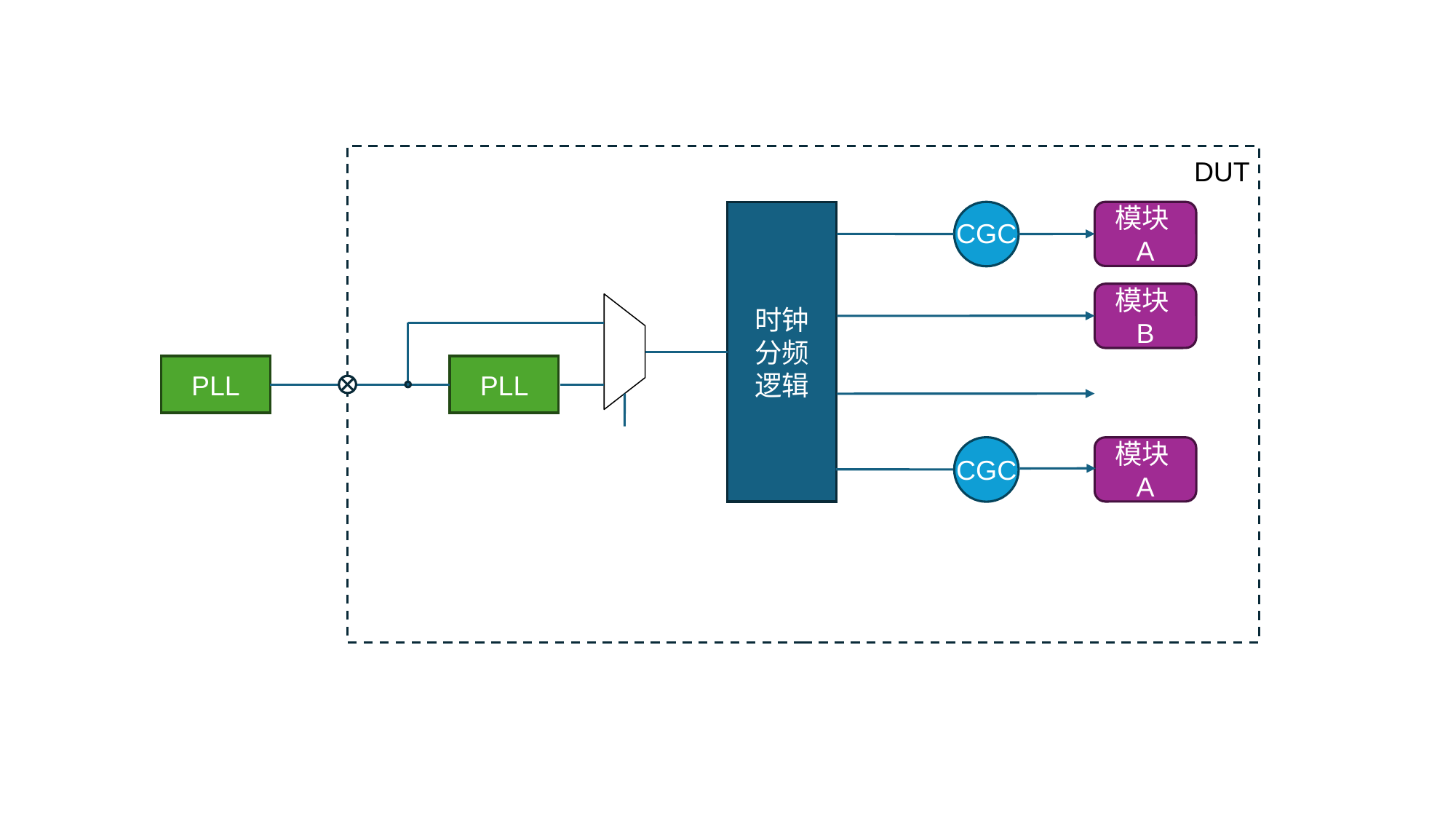

DUT
时钟
分频
逻辑

模块A
CGC
模块B

PLL
PLL

模块A
CGC